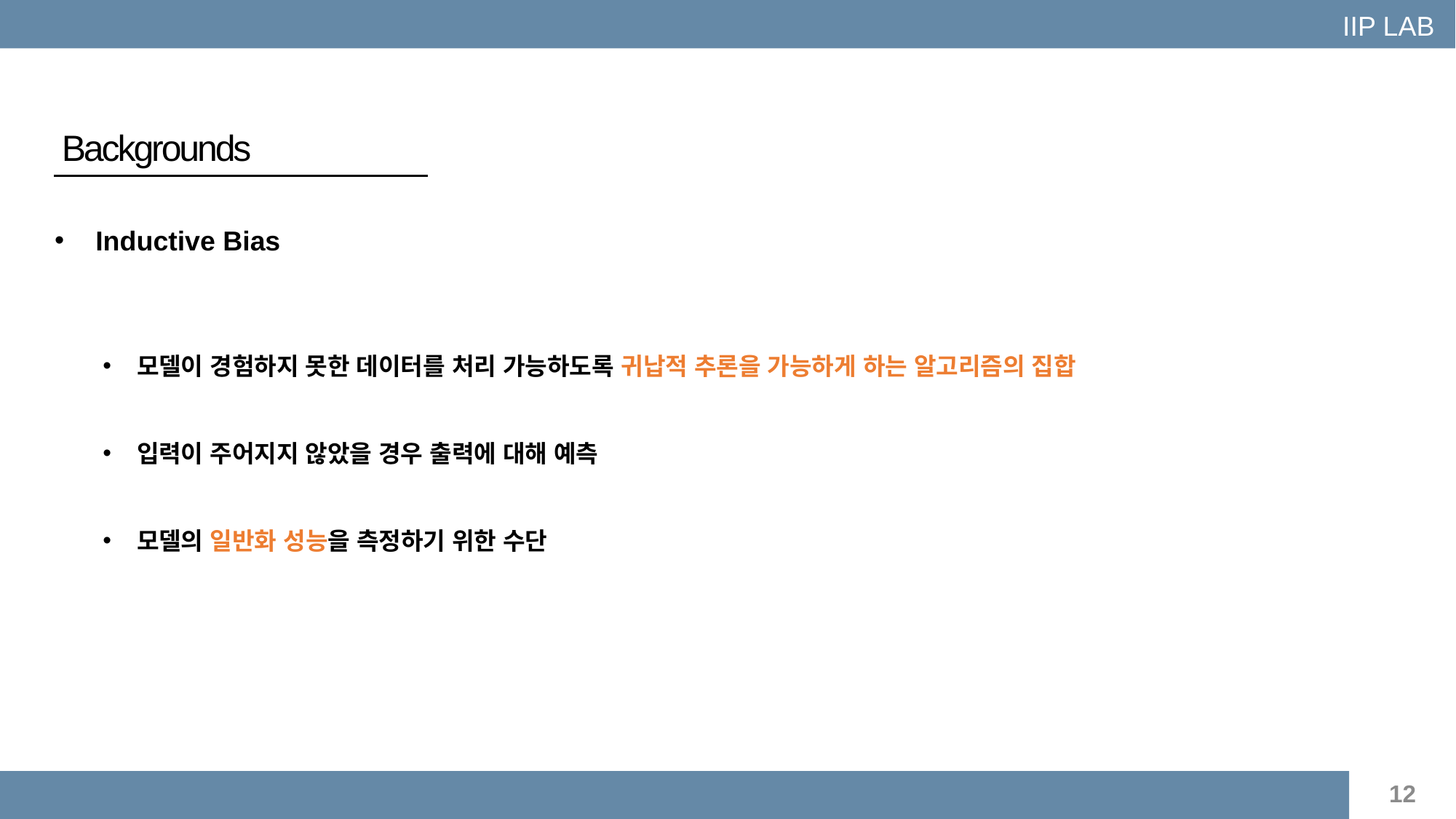

IIP LAB
Backgrounds
Inductive Bias
모델이 경험하지 못한 데이터를 처리 가능하도록 귀납적 추론을 가능하게 하는 알고리즘의 집합
입력이 주어지지 않았을 경우 출력에 대해 예측

모델의 일반화 성능을 측정하기 위한 수단

12